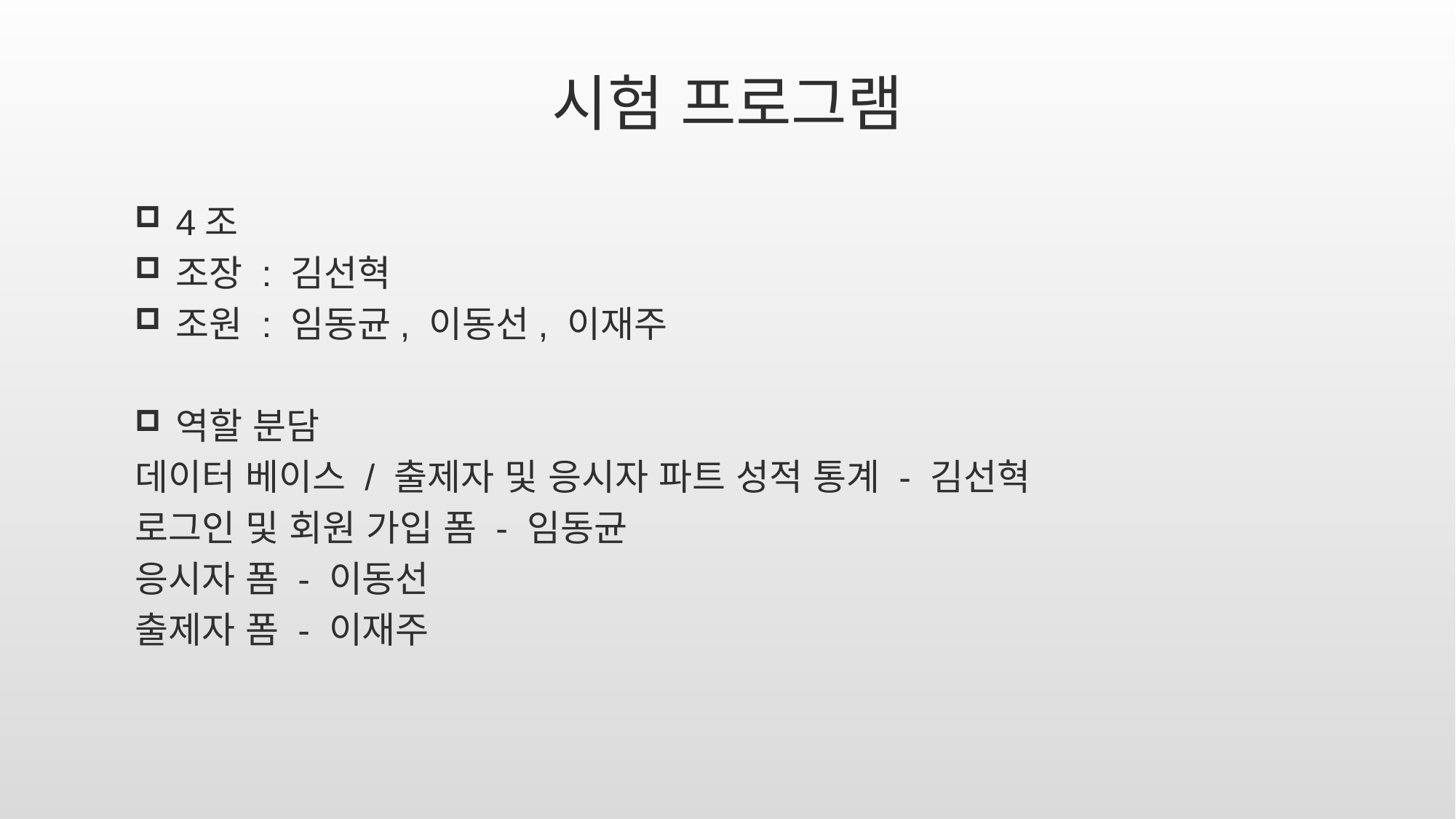

# 시험 프로그램

4조
조장 : 김선혁
조원 : 임동균, 이동선, 이재주

역할 분담
데이터 베이스 / 출제자 및 응시자 파트 성적 통계 - 김선혁
로그인 및 회원 가입 폼 - 임동균
응시자 폼 - 이동선
출제자 폼 - 이재주